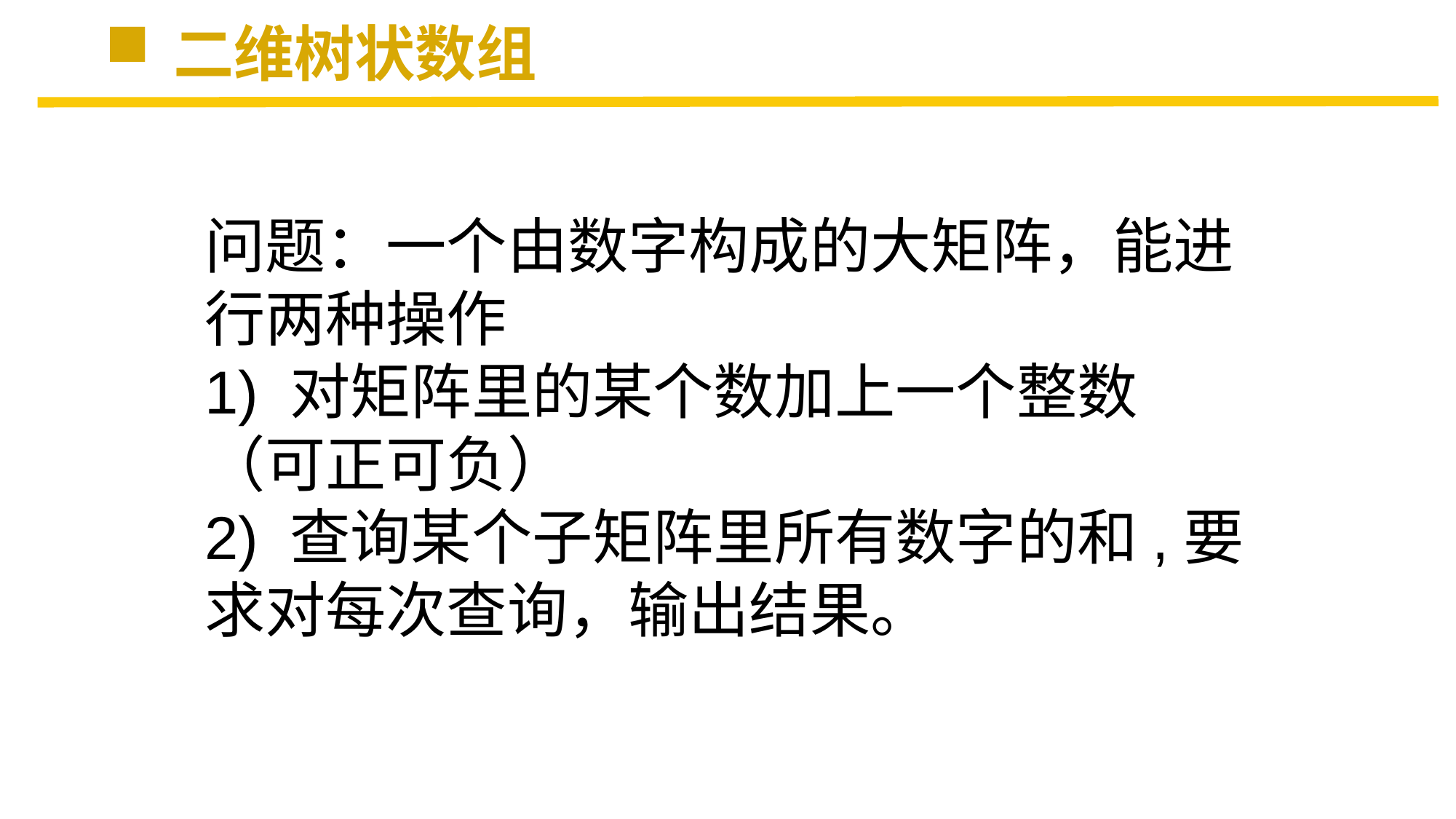

二维树状数组
问题：一个由数字构成的大矩阵，能进行两种操作
1) 对矩阵里的某个数加上一个整数（可正可负）
2) 查询某个子矩阵里所有数字的和,要求对每次查询，输出结果。